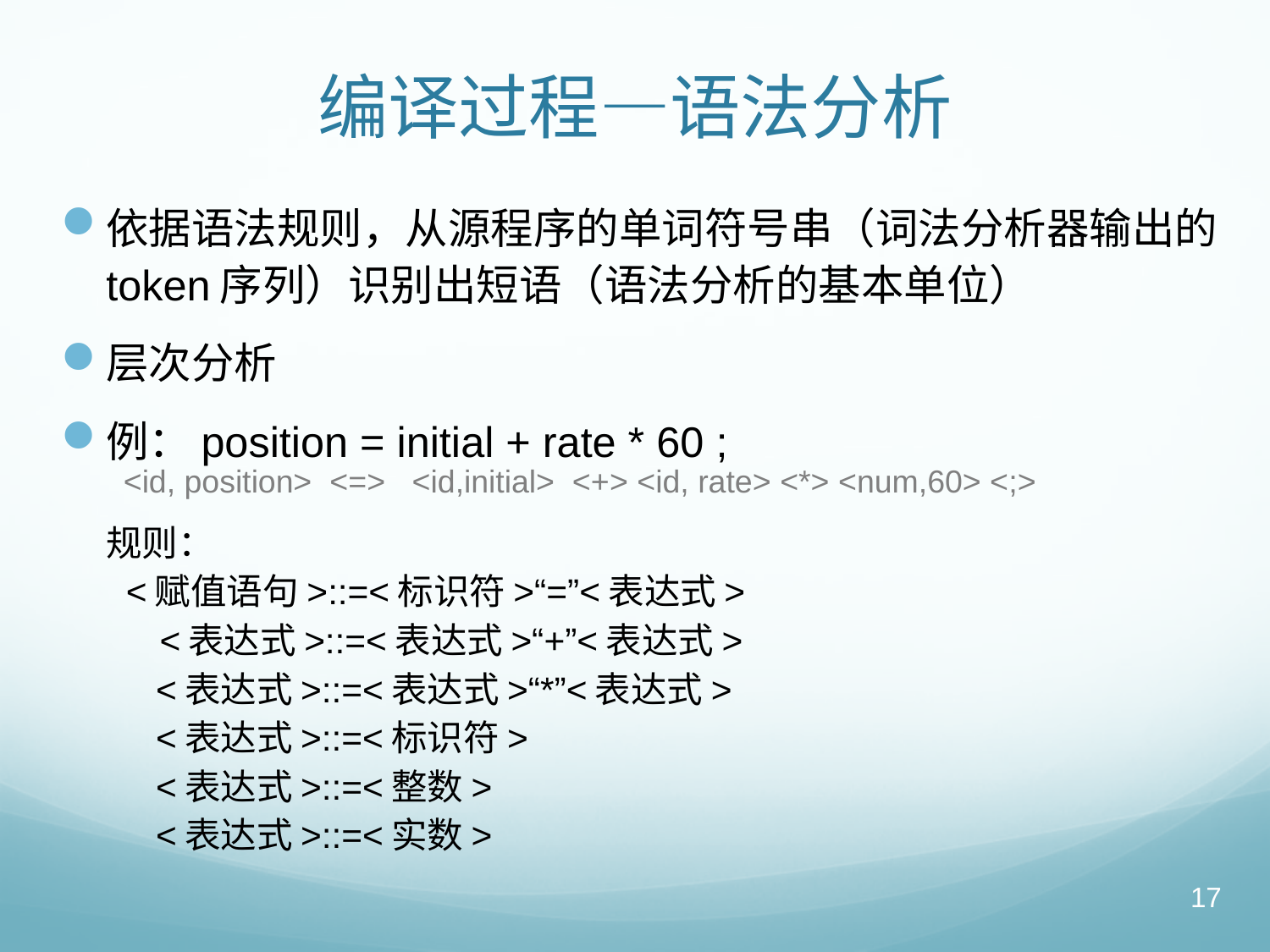

# 编译过程—语法分析
依据语法规则，从源程序的单词符号串（词法分析器输出的token序列）识别出短语（语法分析的基本单位）
层次分析
例：position = initial + rate * 60 ;

规则：
  <赋值语句>::=<标识符>“=”<表达式>
	 <表达式>::=<表达式>“+”<表达式>
     <表达式>::=<表达式>“*”<表达式>
     <表达式>::=<标识符>
     <表达式>::=<整数>
     <表达式>::=<实数>
<id, position>  <=>   <id,initial>  <+> <id, rate> <*> <num,60> <;>
17